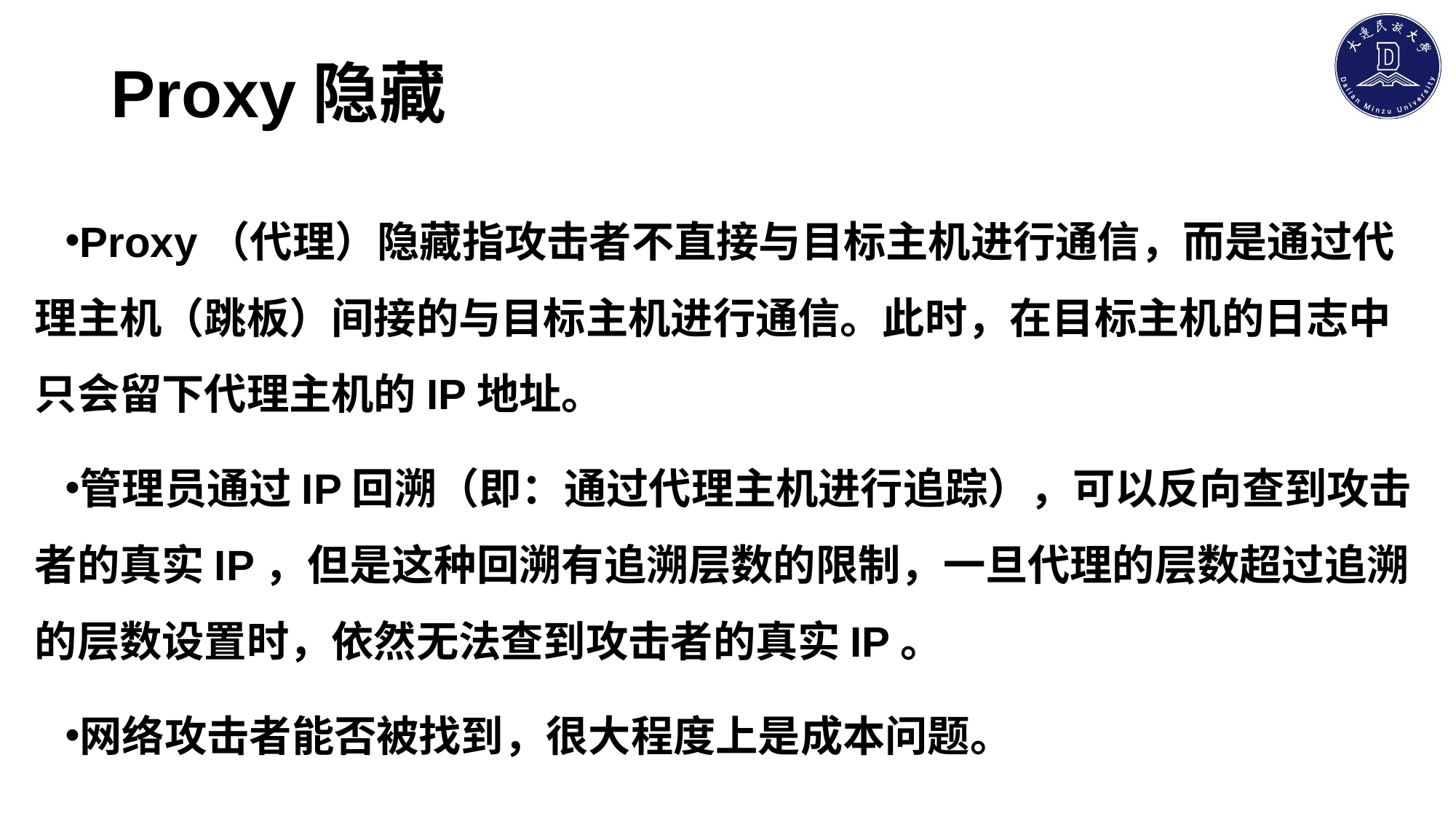

# Proxy隐藏
Proxy（代理）隐藏指攻击者不直接与目标主机进行通信，而是通过代理主机（跳板）间接的与目标主机进行通信。此时，在目标主机的日志中只会留下代理主机的IP地址。
管理员通过IP回溯（即：通过代理主机进行追踪），可以反向查到攻击者的真实IP，但是这种回溯有追溯层数的限制，一旦代理的层数超过追溯的层数设置时，依然无法查到攻击者的真实IP。
网络攻击者能否被找到，很大程度上是成本问题。